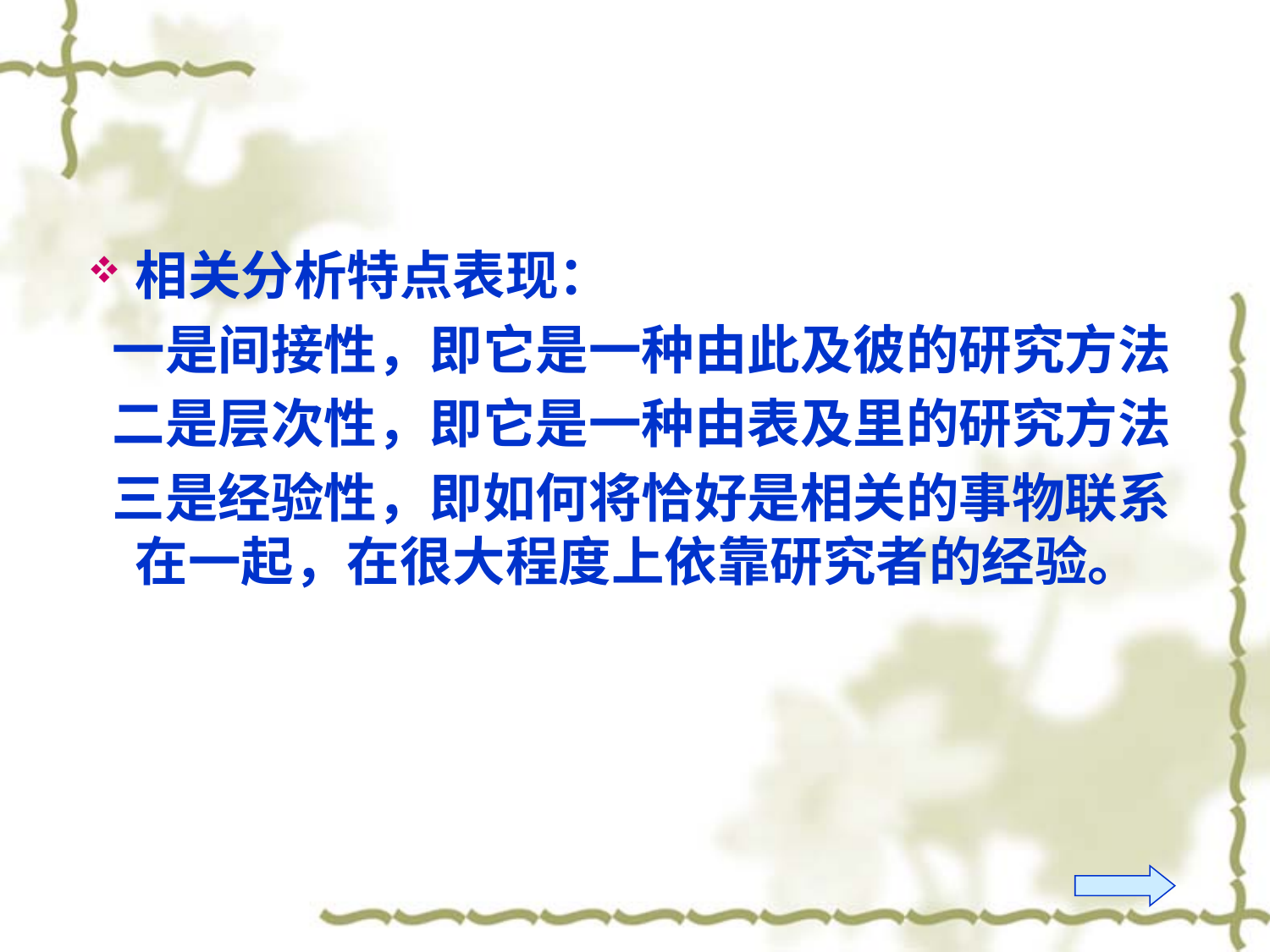

相关分析特点表现：
 一是间接性，即它是一种由此及彼的研究方法
 二是层次性，即它是一种由表及里的研究方法
 三是经验性，即如何将恰好是相关的事物联系在一起，在很大程度上依靠研究者的经验。